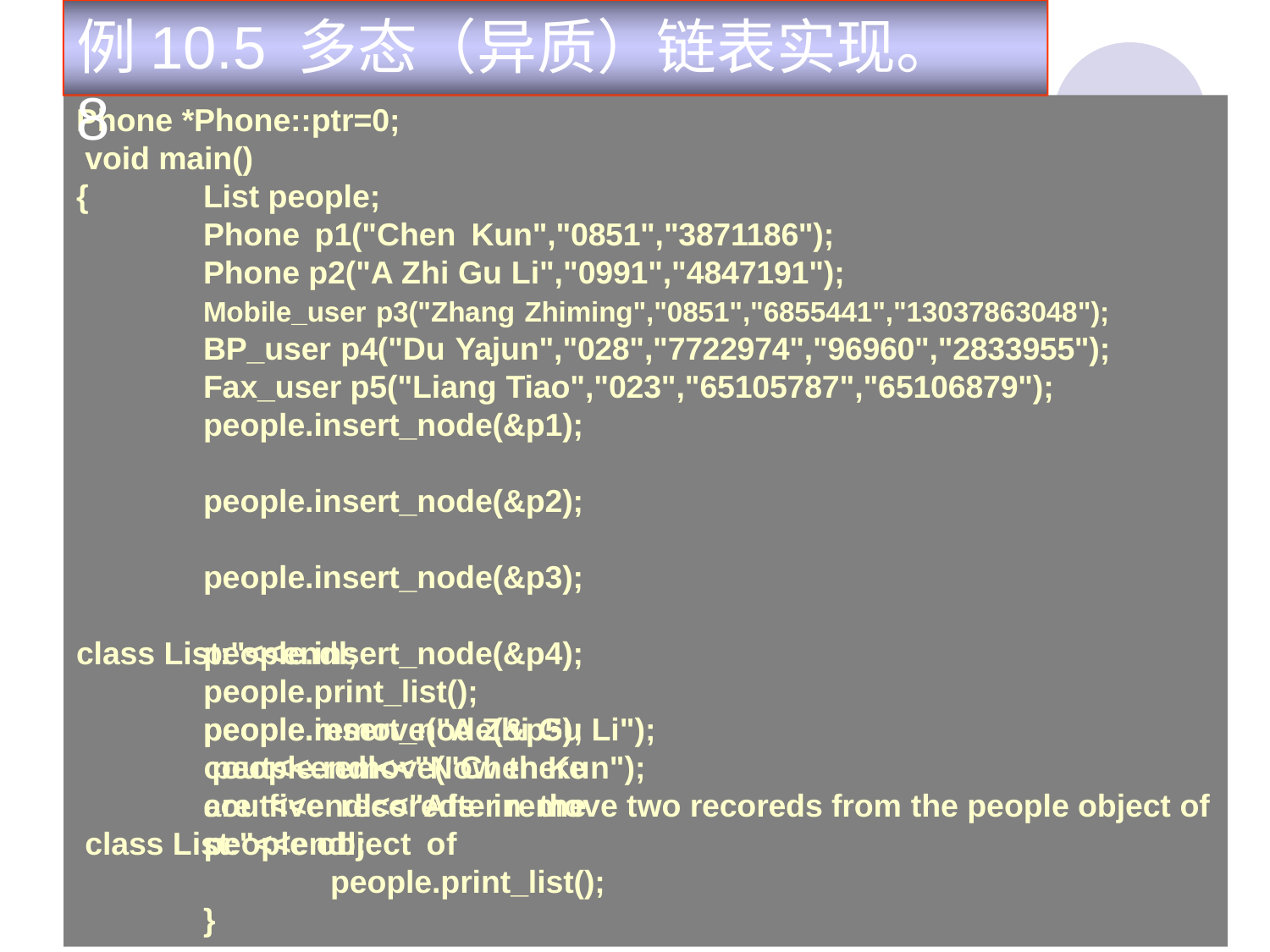

# 例10.5 多态（异质）链表实现。8

Phone *Phone::ptr=0;  void main()
{
List people;
Phone p1("Chen Kun","0851","3871186");  Phone p2("A Zhi Gu Li","0991","4847191");
Mobile_user p3("Zhang Zhiming","0851","6855441","13037863048");  BP_user p4("Du Yajun","028","7722974","96960","2833955");  Fax_user p5("Liang Tiao","023","65105787","65106879");
people.insert_node(&p1);  people.insert_node(&p2);  people.insert_node(&p3);  people.insert_node(&p4);  people.insert_node(&p5);
cout<<endl<<"Now there are five recoreds in the people object of
class List:"<<endl;
people.print_list();  people.remove("A Zhi Gu Li");  people.remove("Chen Kun");
cout<<endl<<"After remove two recoreds from the people object of  class List:"<<endl;
people.print_list();
}